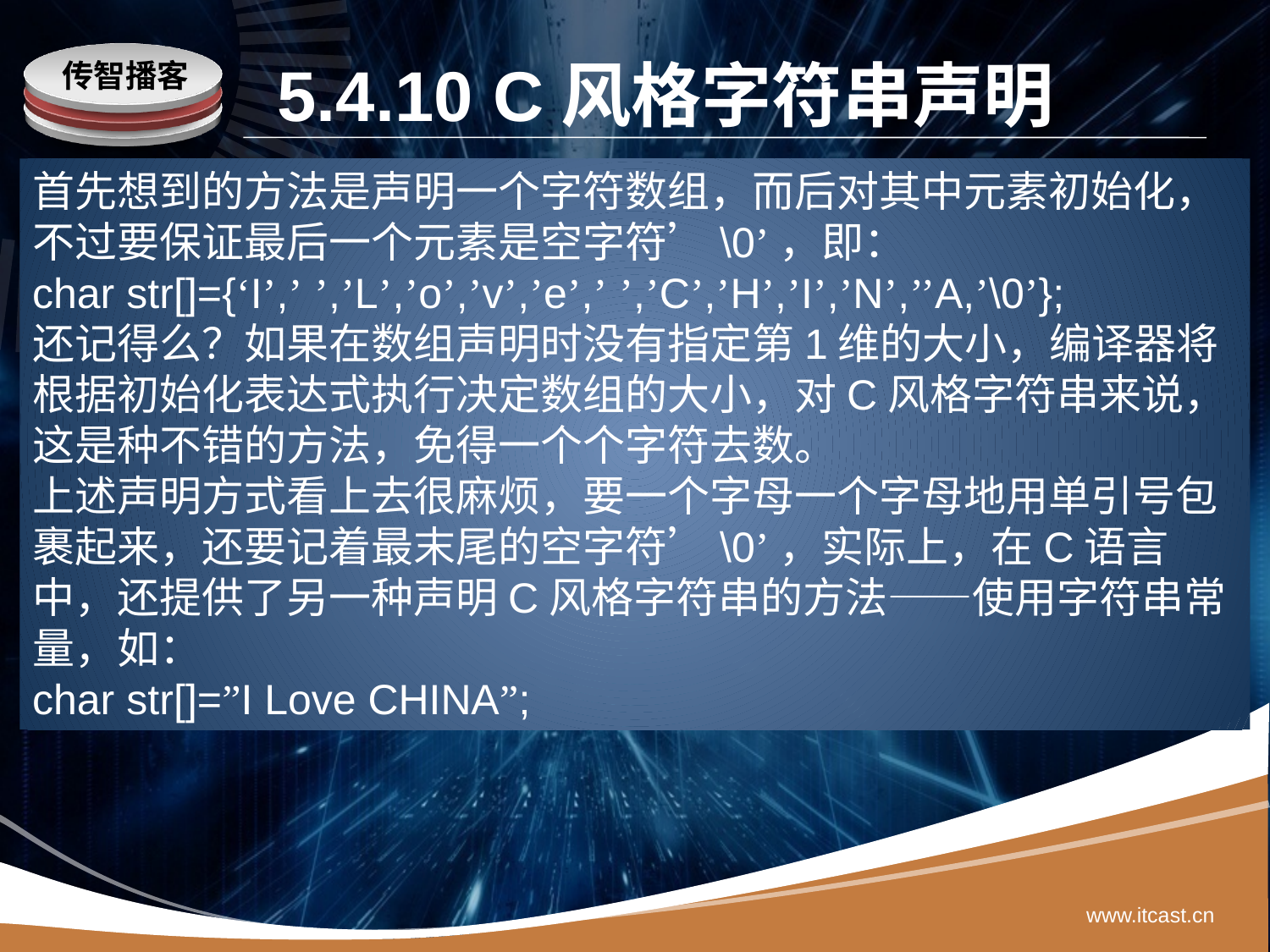

# 5.4.10 C风格字符串声明
首先想到的方法是声明一个字符数组，而后对其中元素初始化，不过要保证最后一个元素是空字符’\0’，即：
char str[]={‘I’,’ ’,’L’,’o’,’v’,’e’,’ ’,’C’,’H’,’I’,’N’,’’A,’\0’};
还记得么？如果在数组声明时没有指定第1维的大小，编译器将根据初始化表达式执行决定数组的大小，对C风格字符串来说，这是种不错的方法，免得一个个字符去数。
上述声明方式看上去很麻烦，要一个字母一个字母地用单引号包裹起来，还要记着最末尾的空字符’\0’，实际上，在C语言中，还提供了另一种声明C风格字符串的方法――使用字符串常量，如：
char str[]=”I Love CHINA”;
www.itcast.cn